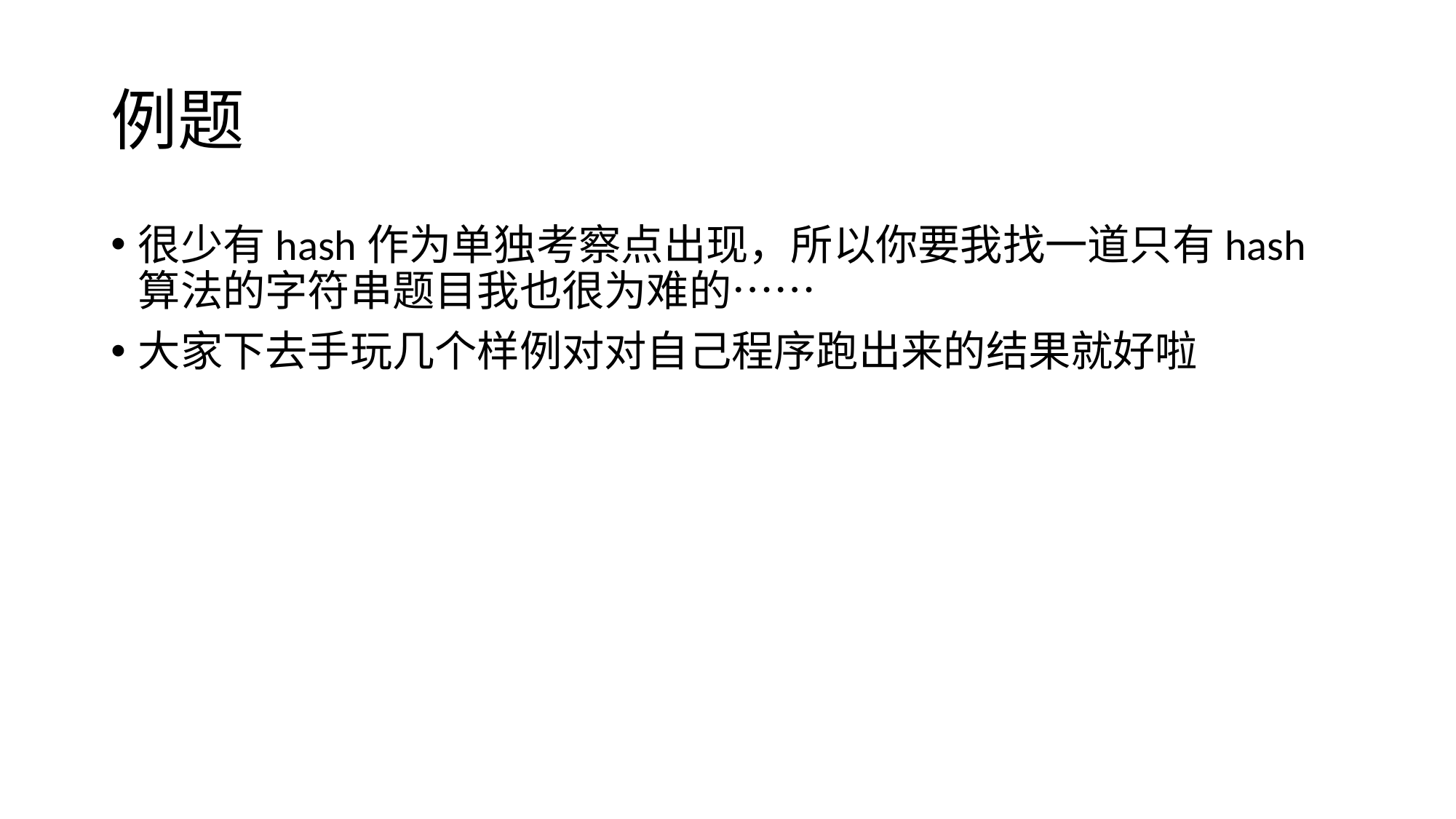

# 例题
很少有hash作为单独考察点出现，所以你要我找一道只有hash算法的字符串题目我也很为难的……
大家下去手玩几个样例对对自己程序跑出来的结果就好啦